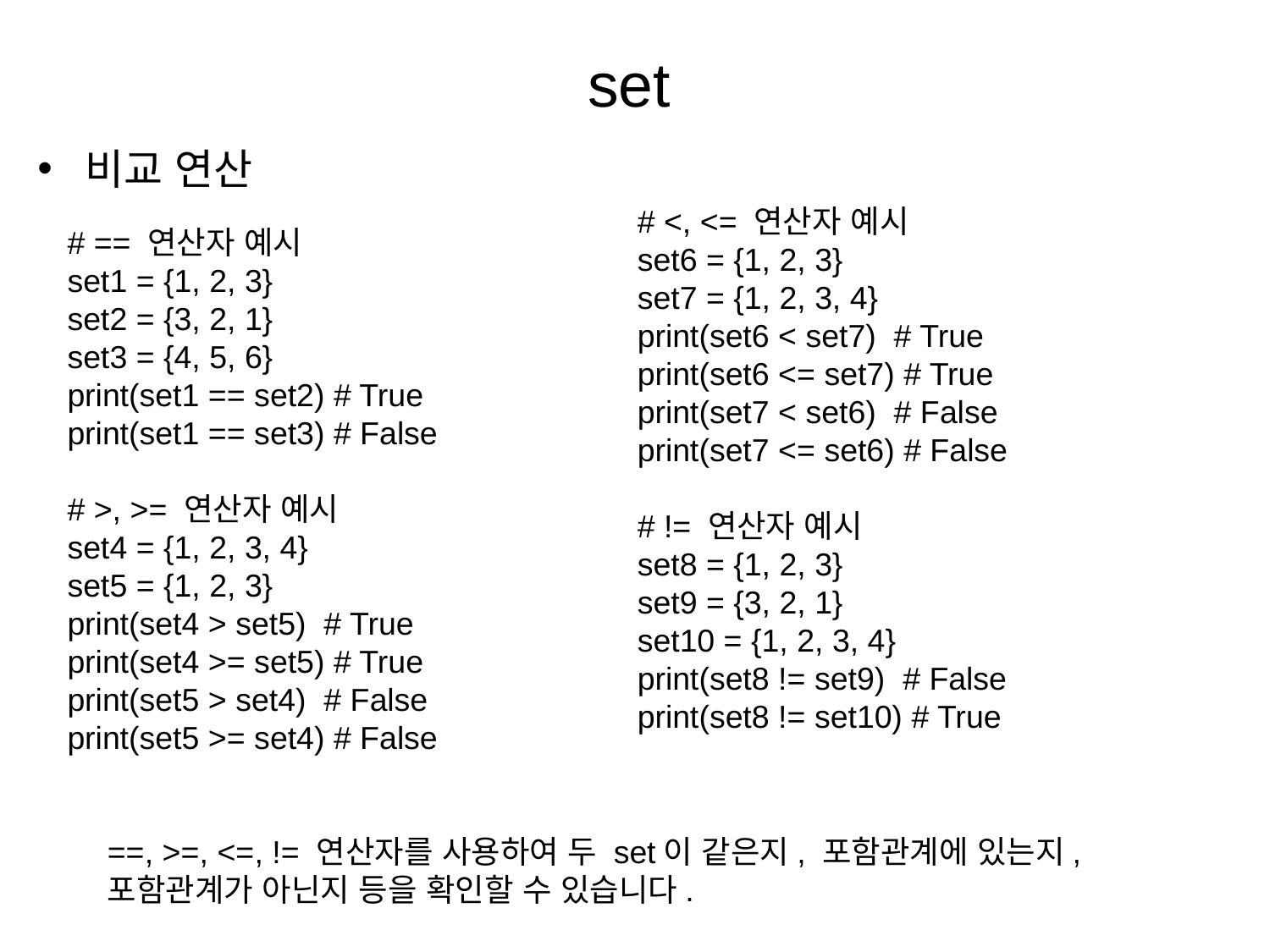

# set
비교 연산

# <, <= 연산자 예시
set6 = {1, 2, 3}
set7 = {1, 2, 3, 4}
print(set6 < set7)  # True
print(set6 <= set7) # True
print(set7 < set6)  # False
print(set7 <= set6) # False

# != 연산자 예시
set8 = {1, 2, 3}
set9 = {3, 2, 1}
set10 = {1, 2, 3, 4}
print(set8 != set9)  # False
print(set8 != set10) # True
# == 연산자 예시
set1 = {1, 2, 3}
set2 = {3, 2, 1}
set3 = {4, 5, 6}
print(set1 == set2) # True
print(set1 == set3) # False

# >, >= 연산자 예시
set4 = {1, 2, 3, 4}
set5 = {1, 2, 3}
print(set4 > set5)  # True
print(set4 >= set5) # True
print(set5 > set4)  # False
print(set5 >= set4) # False
==, >=, <=, != 연산자를 사용하여 두 set이 같은지, 포함관계에 있는지, 포함관계가 아닌지 등을 확인할 수 있습니다.